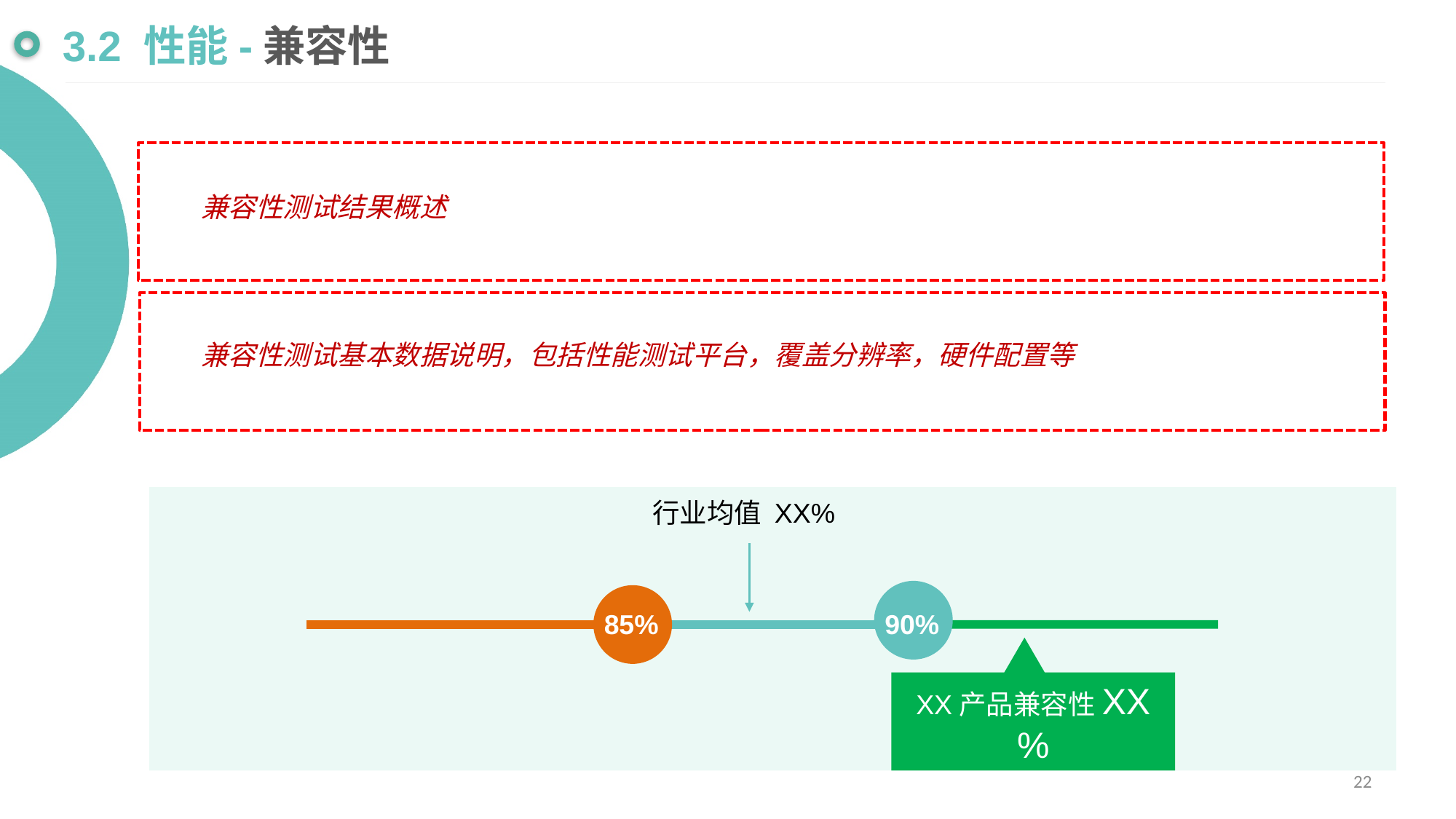

3.2 性能-兼容性

兼容性测试结果概述

兼容性测试基本数据说明，包括性能测试平台，覆盖分辨率，硬件配置等

行业均值 XX%

85%
90%

XX产品兼容性XX%
22